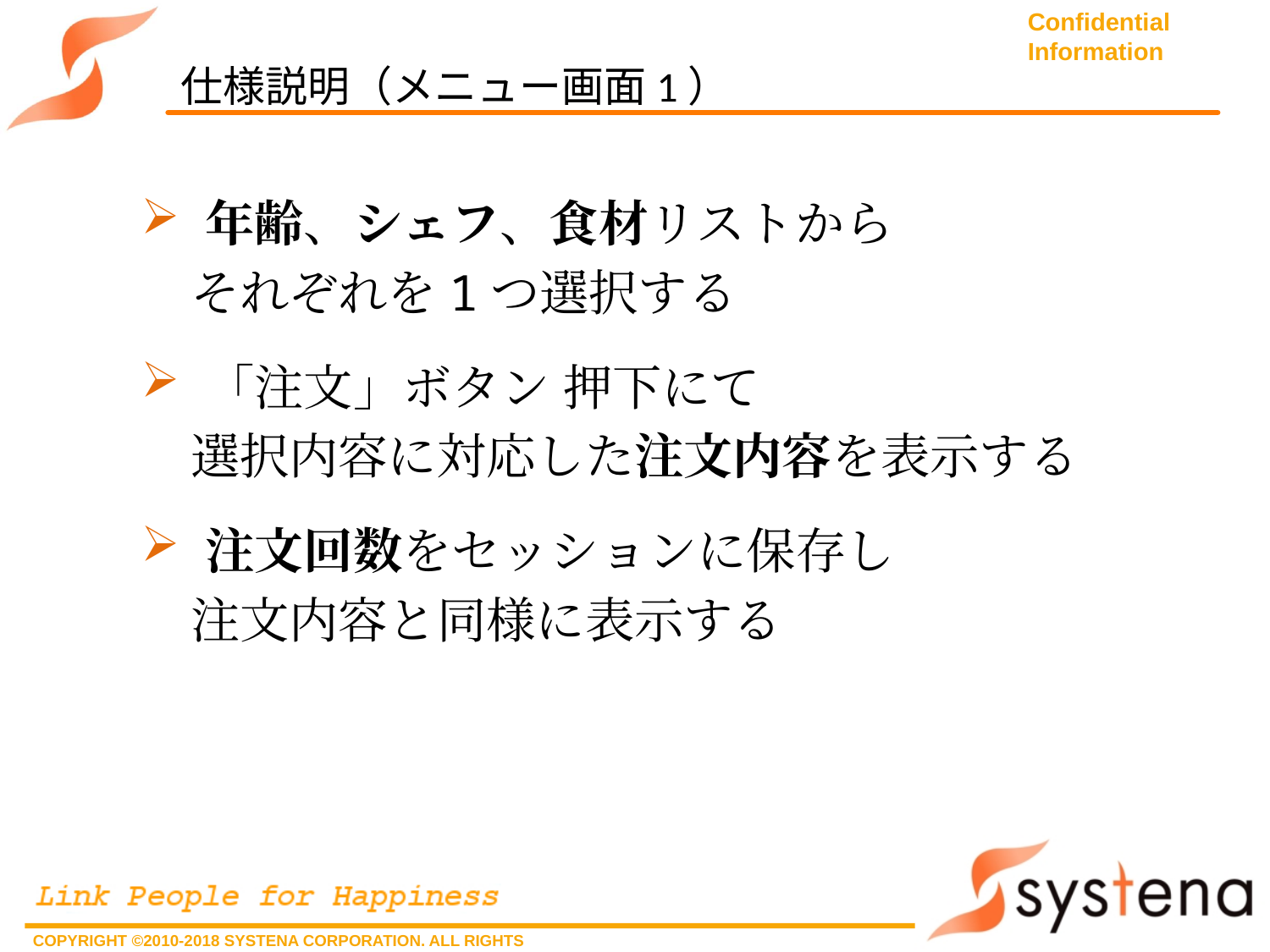

# 仕様説明（メニュー画面1）
 年齢、シェフ、食材リストから
　それぞれを1つ選択する

 「注文」ボタン 押下にて
　選択内容に対応した注文内容を表示する

 注文回数をセッションに保存し
　注文内容と同様に表示する